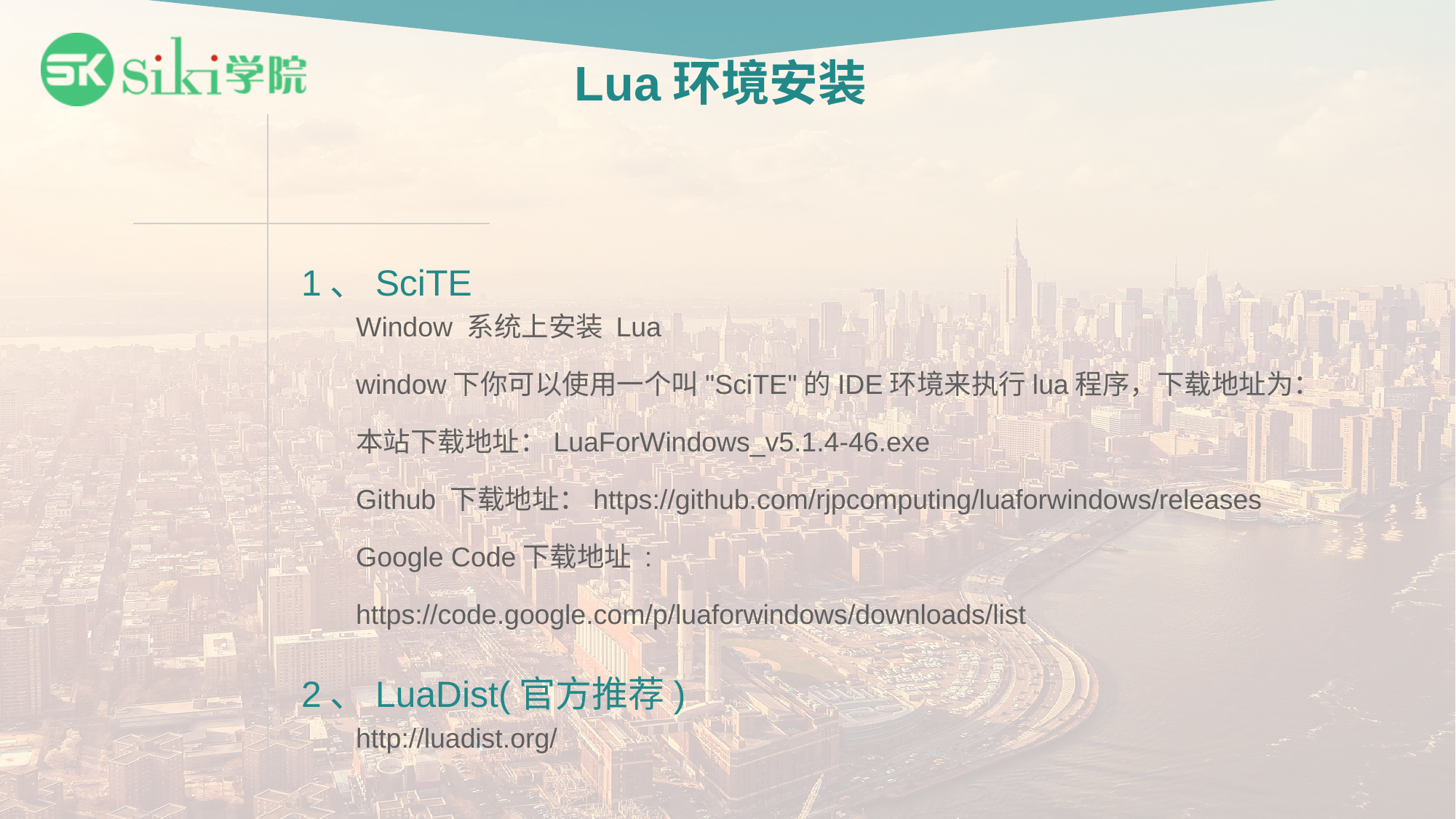

# Lua环境安装
1、SciTE
Window 系统上安装 Lua
window下你可以使用一个叫"SciTE"的IDE环境来执行lua程序，下载地址为：
本站下载地址：LuaForWindows_v5.1.4-46.exe
Github 下载地址：https://github.com/rjpcomputing/luaforwindows/releases
Google Code下载地址 :
https://code.google.com/p/luaforwindows/downloads/list
2、LuaDist(官方推荐)
http://luadist.org/